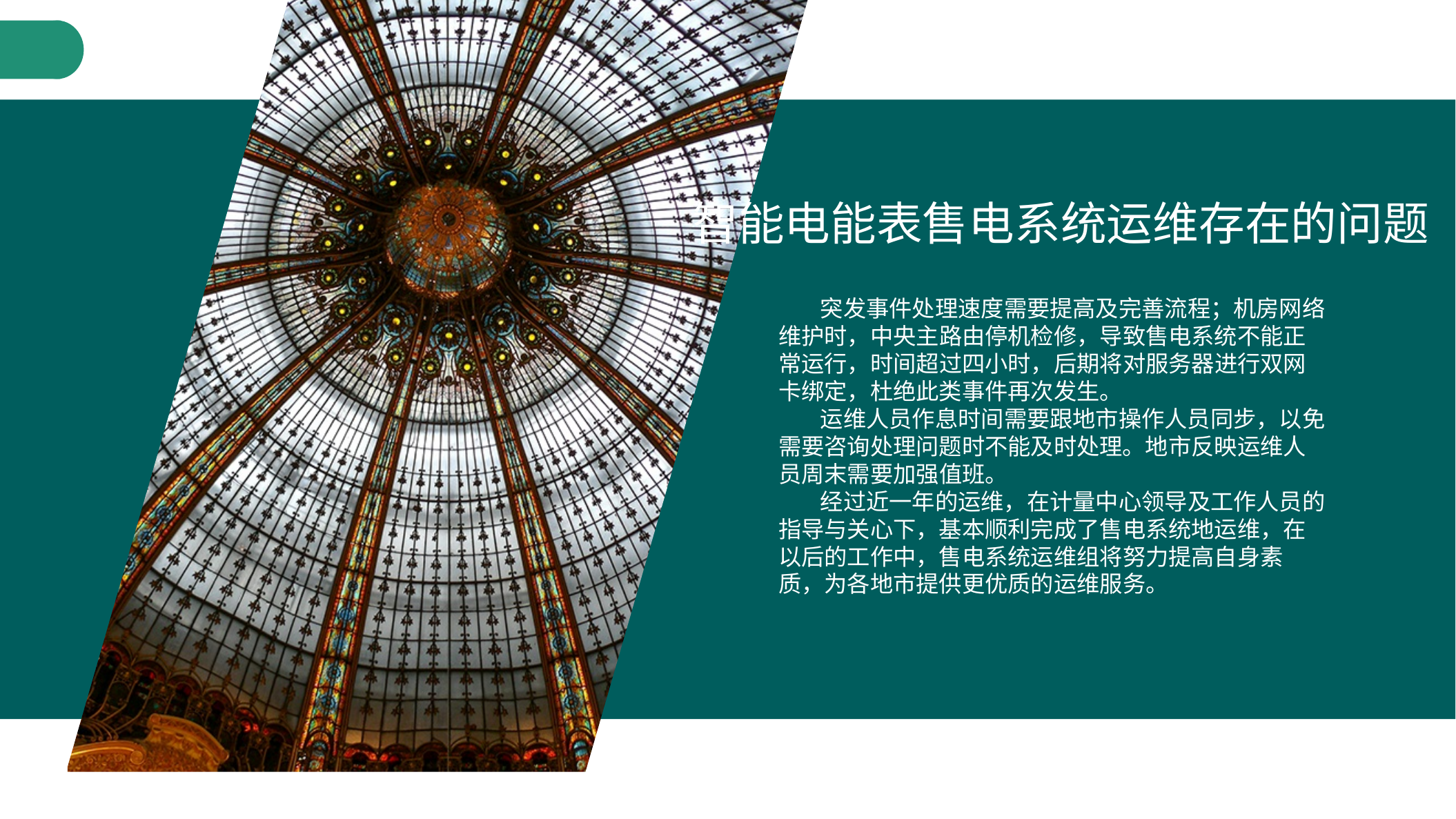

智能电能表售电系统运维存在的问题
       突发事件处理速度需要提高及完善流程；机房网络维护时，中央主路由停机检修，导致售电系统不能正常运行，时间超过四小时，后期将对服务器进行双网卡绑定，杜绝此类事件再次发生。
       运维人员作息时间需要跟地市操作人员同步，以免需要咨询处理问题时不能及时处理。地市反映运维人员周末需要加强值班。
       经过近一年的运维，在计量中心领导及工作人员的指导与关心下，基本顺利完成了售电系统地运维，在以后的工作中，售电系统运维组将努力提高自身素质，为各地市提供更优质的运维服务。